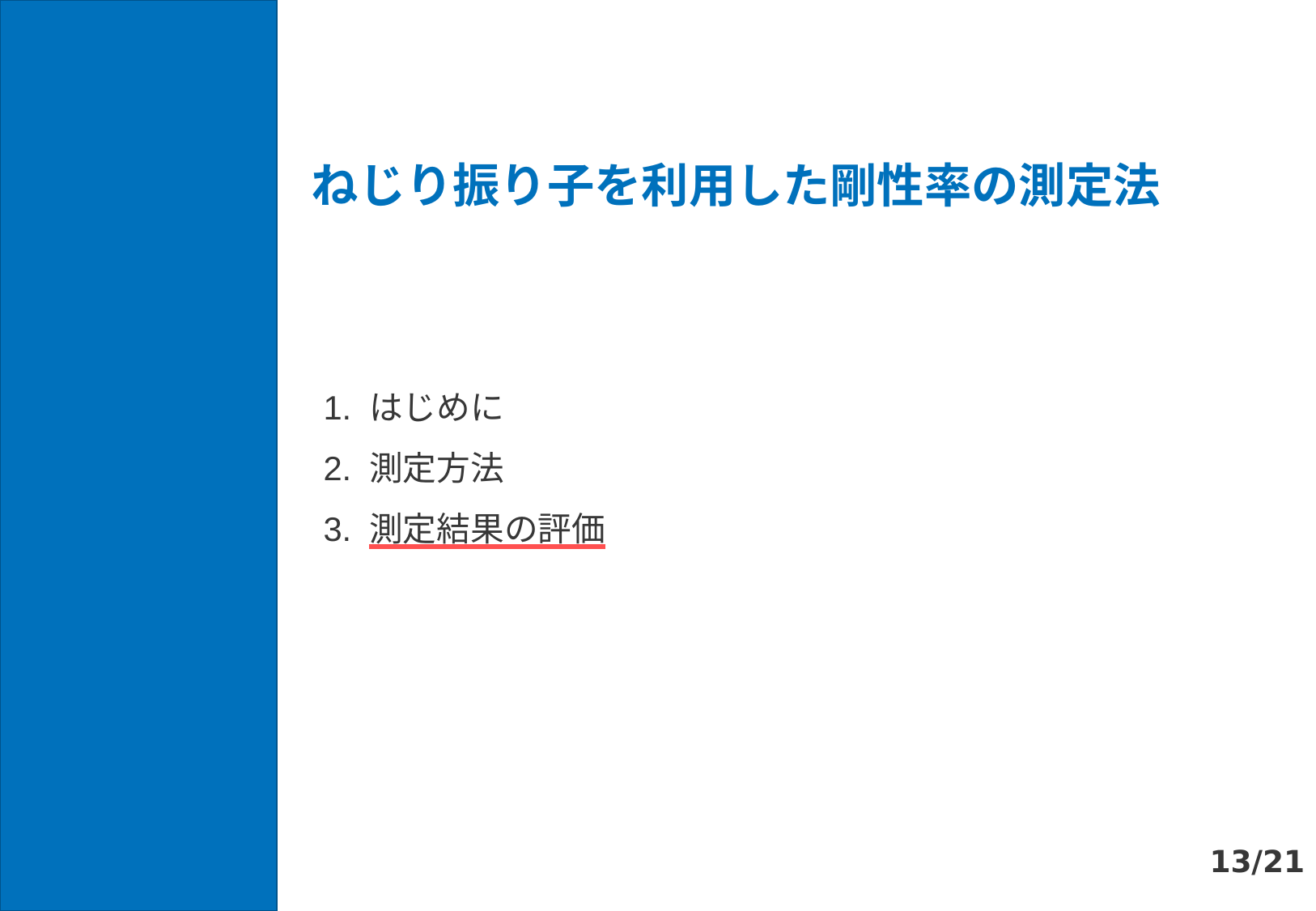

# ねじり振り子を利用した剛性率の測定法
はじめに
測定方法
測定結果の評価
13/21